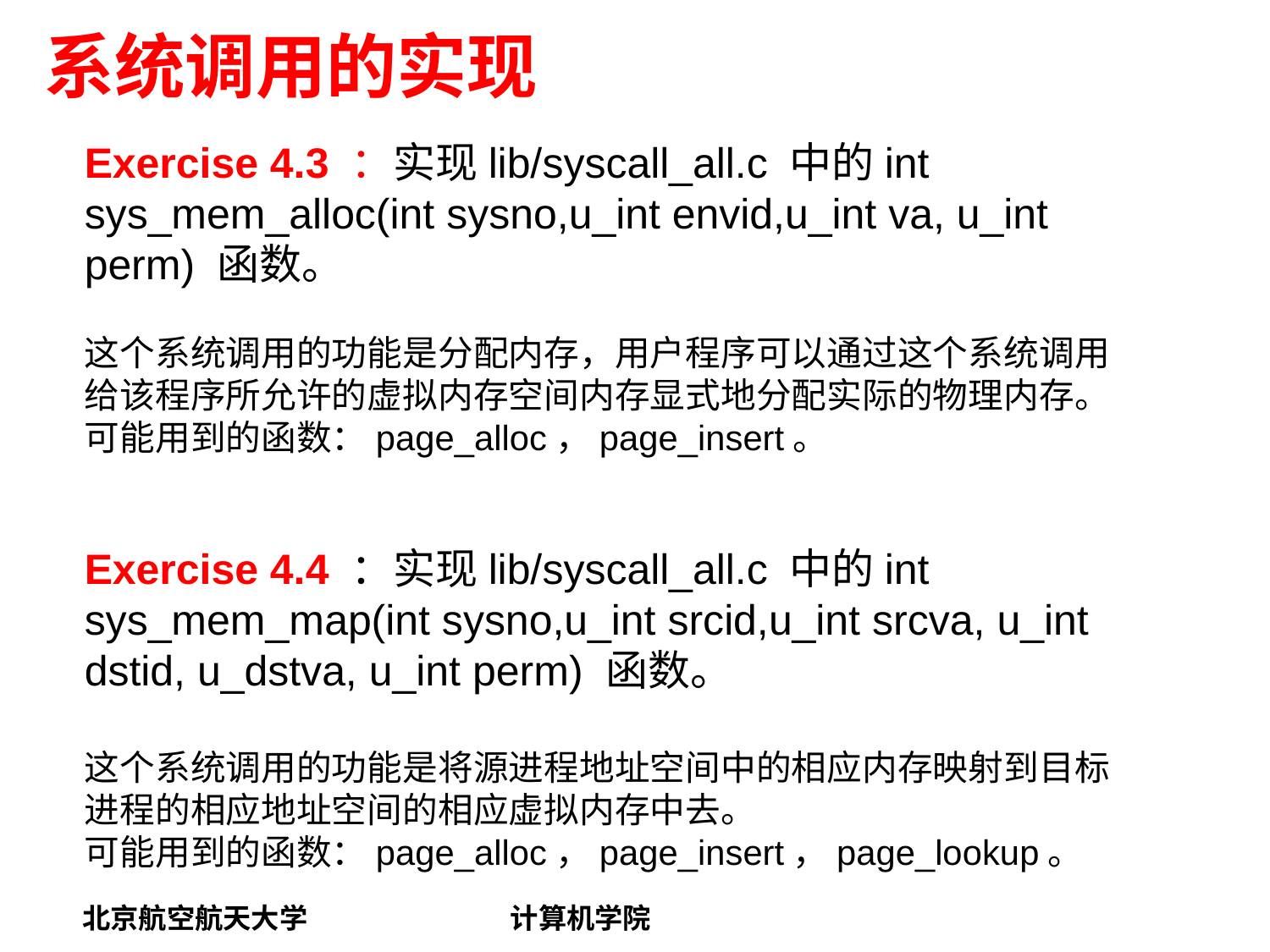

# 系统调用的实现
Exercise 4.3 ：实现lib/syscall_all.c 中的int sys_mem_alloc(int sysno,u_int envid,u_int va, u_int perm) 函数。

这个系统调用的功能是分配内存，用户程序可以通过这个系统调用给该程序所允许的虚拟内存空间内存显式地分配实际的物理内存。
可能用到的函数：page_alloc，page_insert。

Exercise 4.4 ：实现lib/syscall_all.c 中的int sys_mem_map(int sysno,u_int srcid,u_int srcva, u_int dstid, u_dstva, u_int perm) 函数。

这个系统调用的功能是将源进程地址空间中的相应内存映射到目标进程的相应地址空间的相应虚拟内存中去。
可能用到的函数：page_alloc，page_insert，page_lookup。